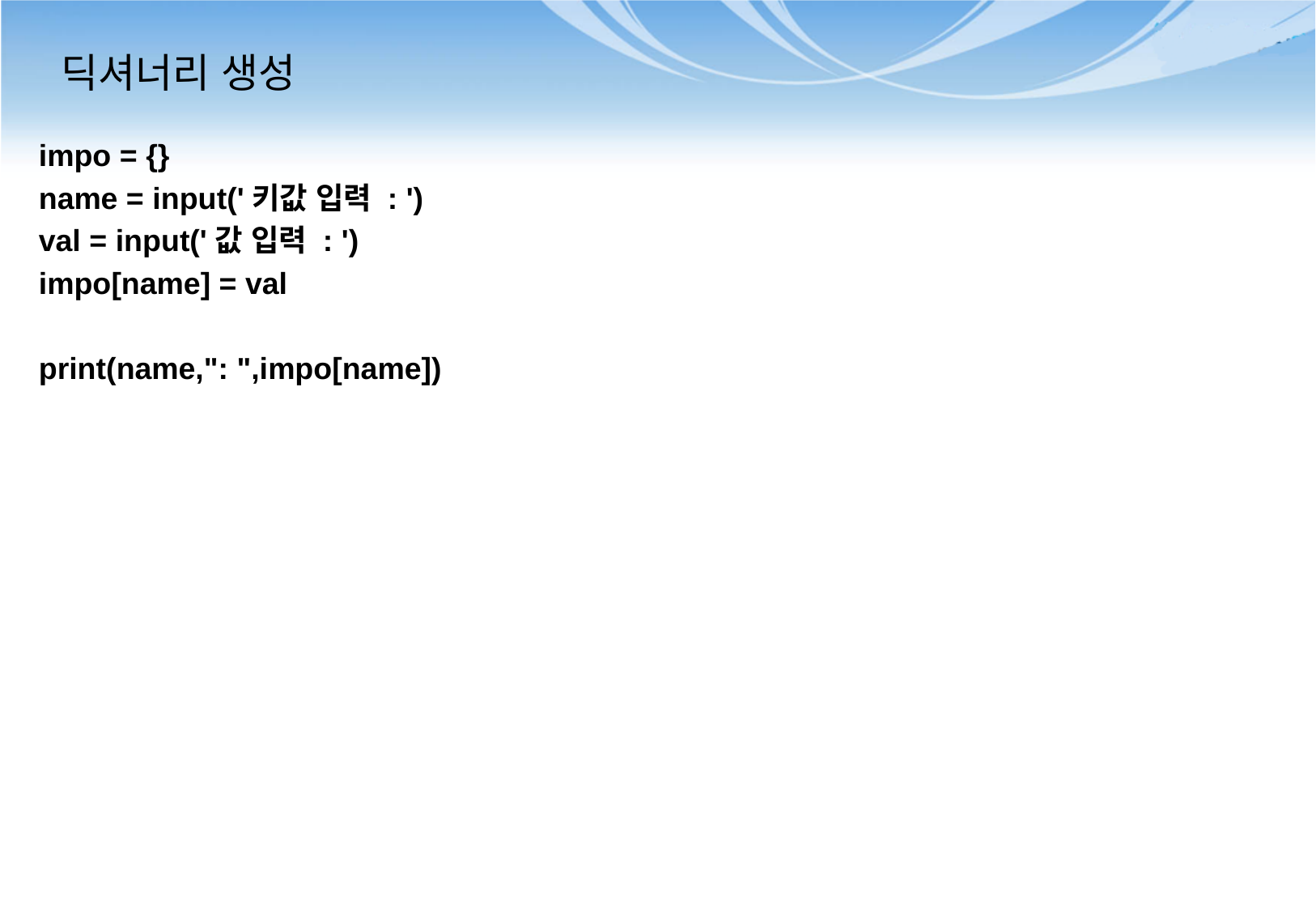

# 딕셔너리 생성
impo = {}
name = input('키값 입력 : ')
val = input('값 입력 : ')
impo[name] = val

print(name,": ",impo[name])